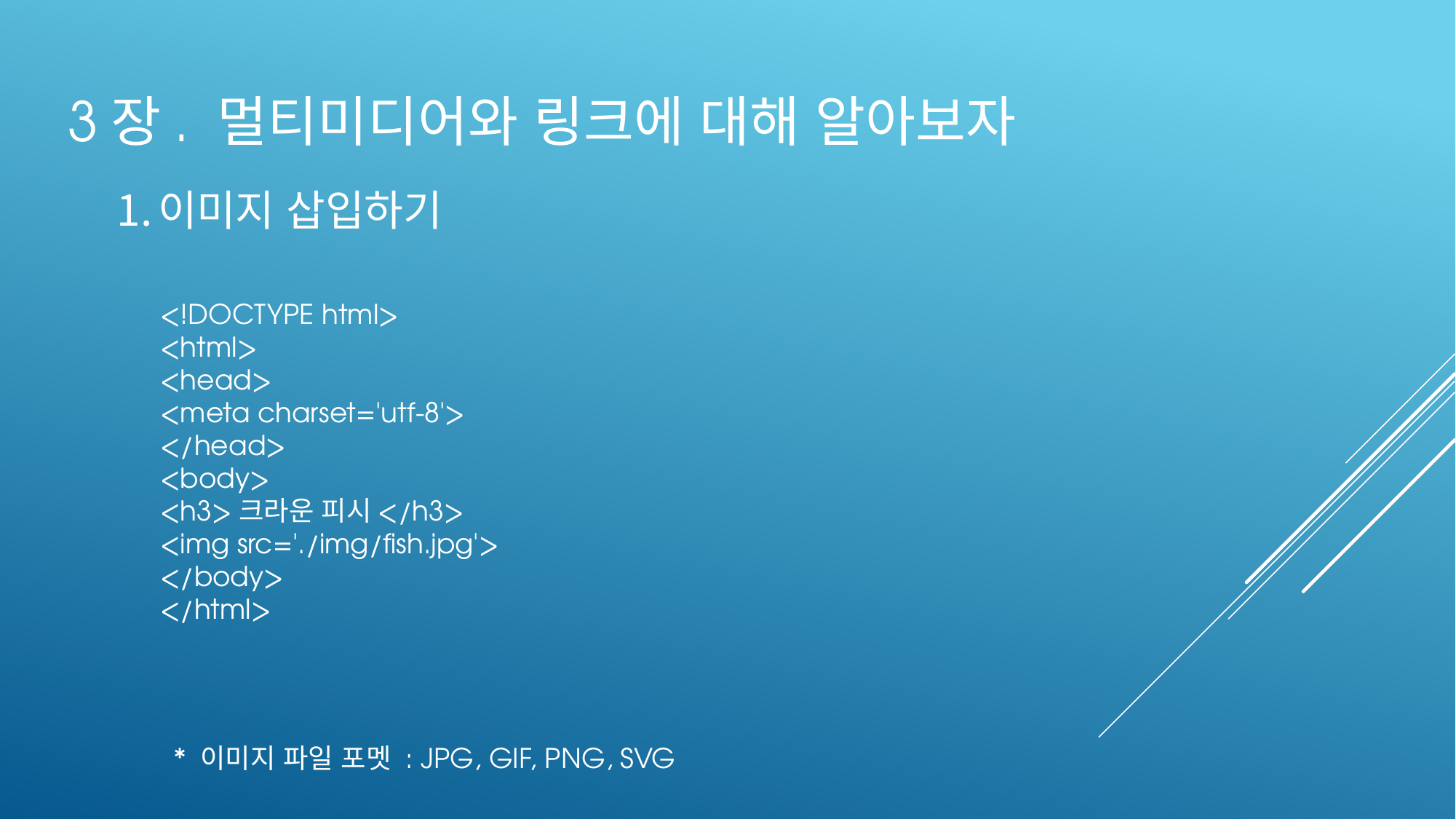

# 3장. 멀티미디어와 링크에 대해 알아보자
이미지 삽입하기
<!DOCTYPE html>
<html>
<head>
<meta charset='utf-8'>
</head>
<body>
<h3>크라운 피시</h3>
<img src='./img/fish.jpg'>
</body>
</html>
* 이미지 파일 포멧 : JPG, GIF, PNG, SVG